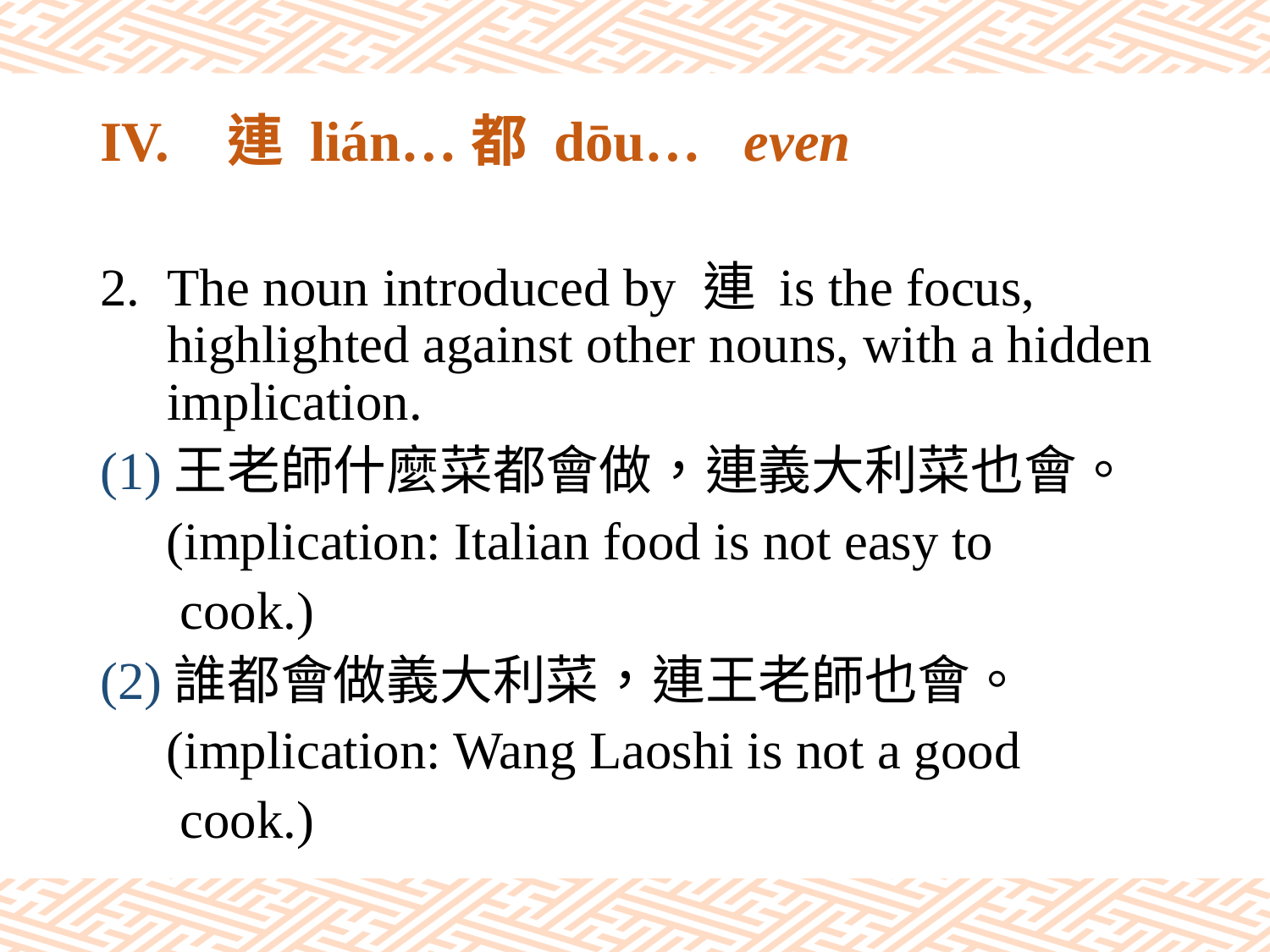

# IV.	連 lián…都 dōu…   even
The noun introduced by 連 is the focus, highlighted against other nouns, with a hidden implication.
(1)王老師什麼菜都會做，連義大利菜也會。
     (implication: Italian food is not easy to
      cook.)
(2)誰都會做義大利菜，連王老師也會。
     (implication: Wang Laoshi is not a good
      cook.)